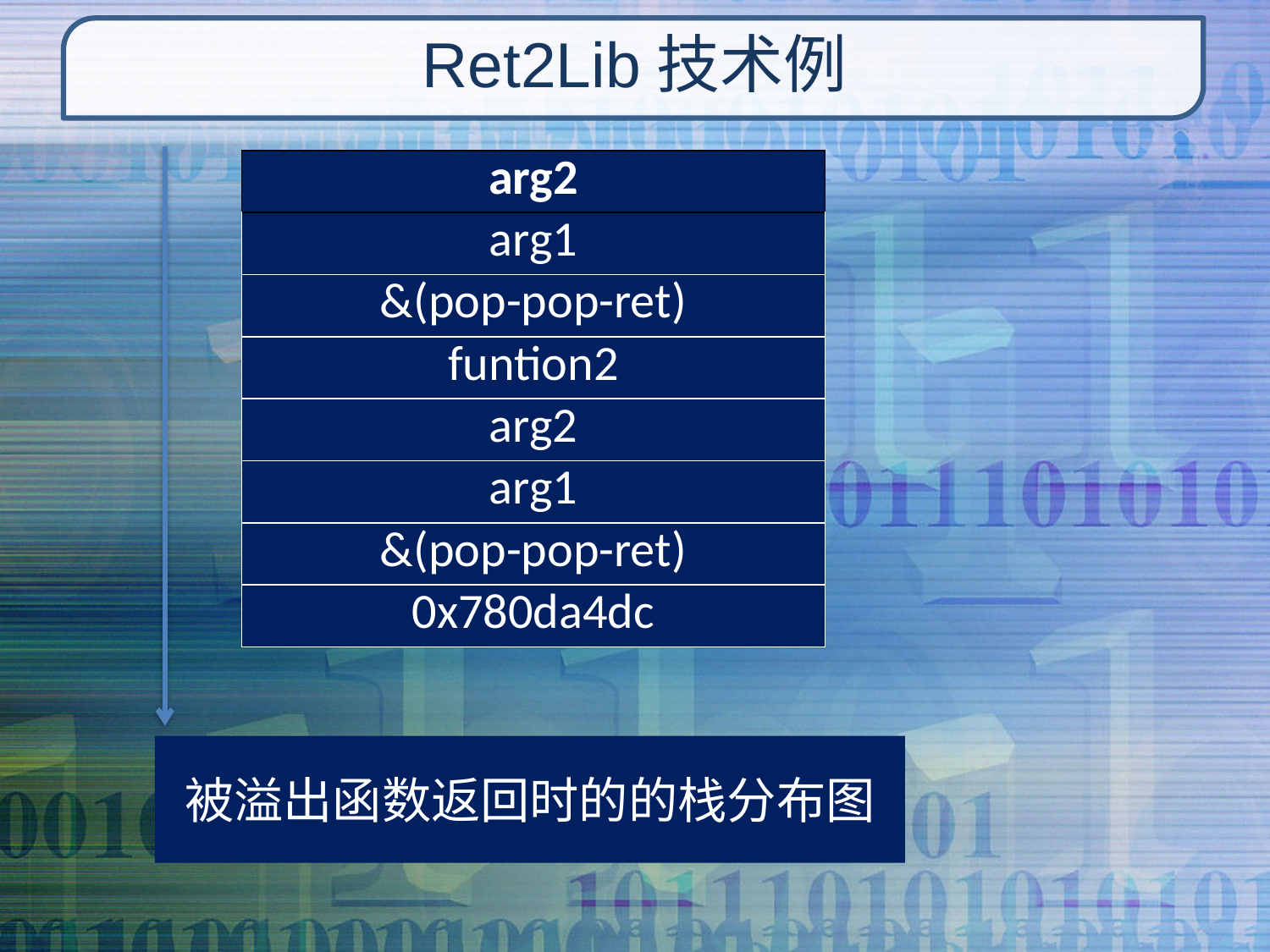

# Ret2Lib技术例

| arg2 |
| --- |
| arg1 |
| &(pop-pop-ret) |
| funtion2 |
| arg2 |
| arg1 |
| &(pop-pop-ret) |
| 0x780da4dc |
被溢出函数返回时的的栈分布图